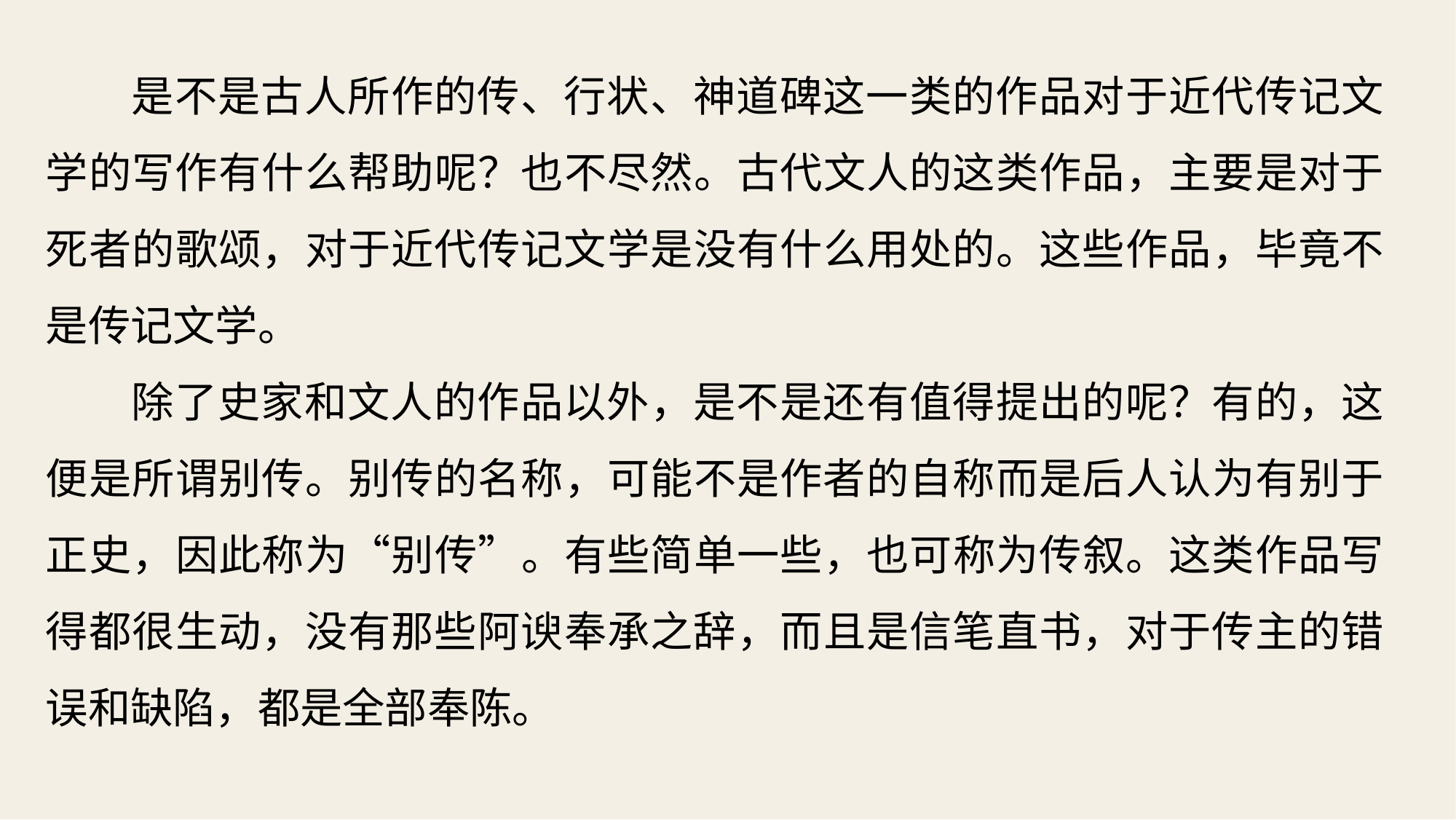

是不是古人所作的传、行状、神道碑这一类的作品对于近代传记文学的写作有什么帮助呢？也不尽然。古代文人的这类作品，主要是对于死者的歌颂，对于近代传记文学是没有什么用处的。这些作品，毕竟不是传记文学。
除了史家和文人的作品以外，是不是还有值得提出的呢？有的，这便是所谓别传。别传的名称，可能不是作者的自称而是后人认为有别于正史，因此称为“别传”。有些简单一些，也可称为传叙。这类作品写得都很生动，没有那些阿谀奉承之辞，而且是信笔直书，对于传主的错误和缺陷，都是全部奉陈。